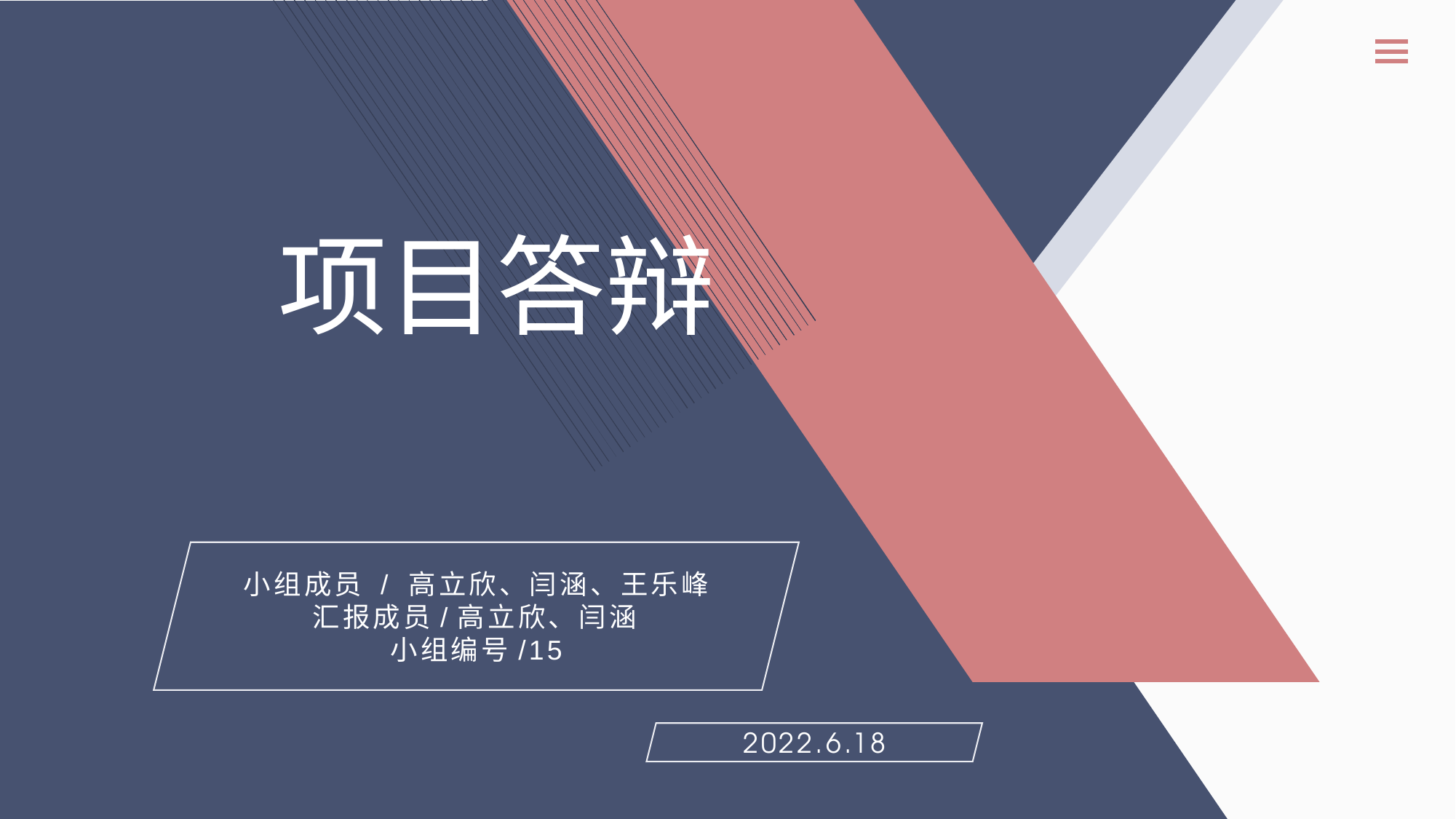

项目答辩
小组成员 / 高立欣、闫涵、王乐峰
汇报成员/高立欣、闫涵	 小组编号/15
2022.6.18